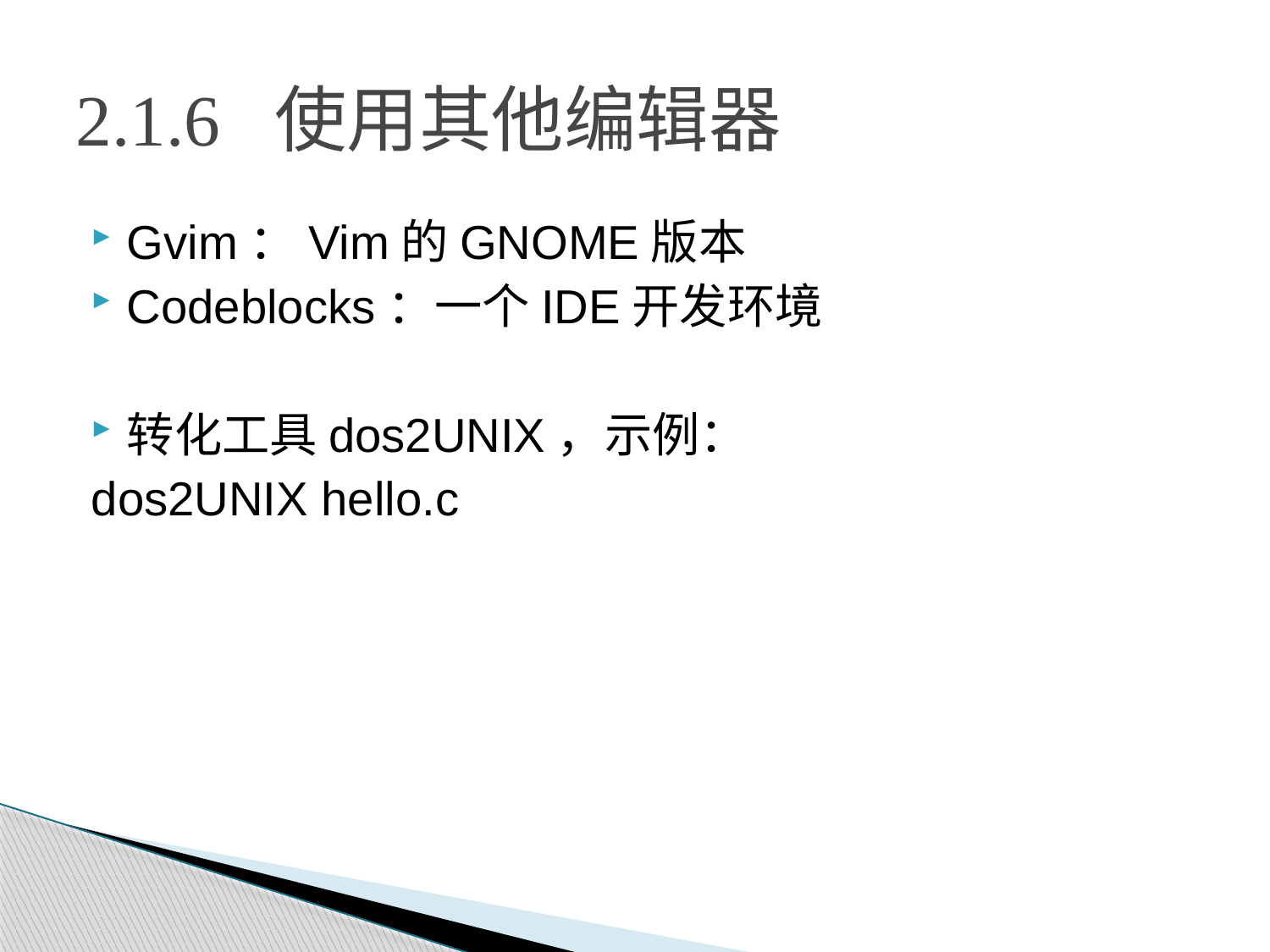

# 2.1.6  使用其他编辑器
Gvim：Vim的GNOME版本
Codeblocks：一个IDE开发环境

转化工具dos2UNIX，示例：
dos2UNIX hello.c